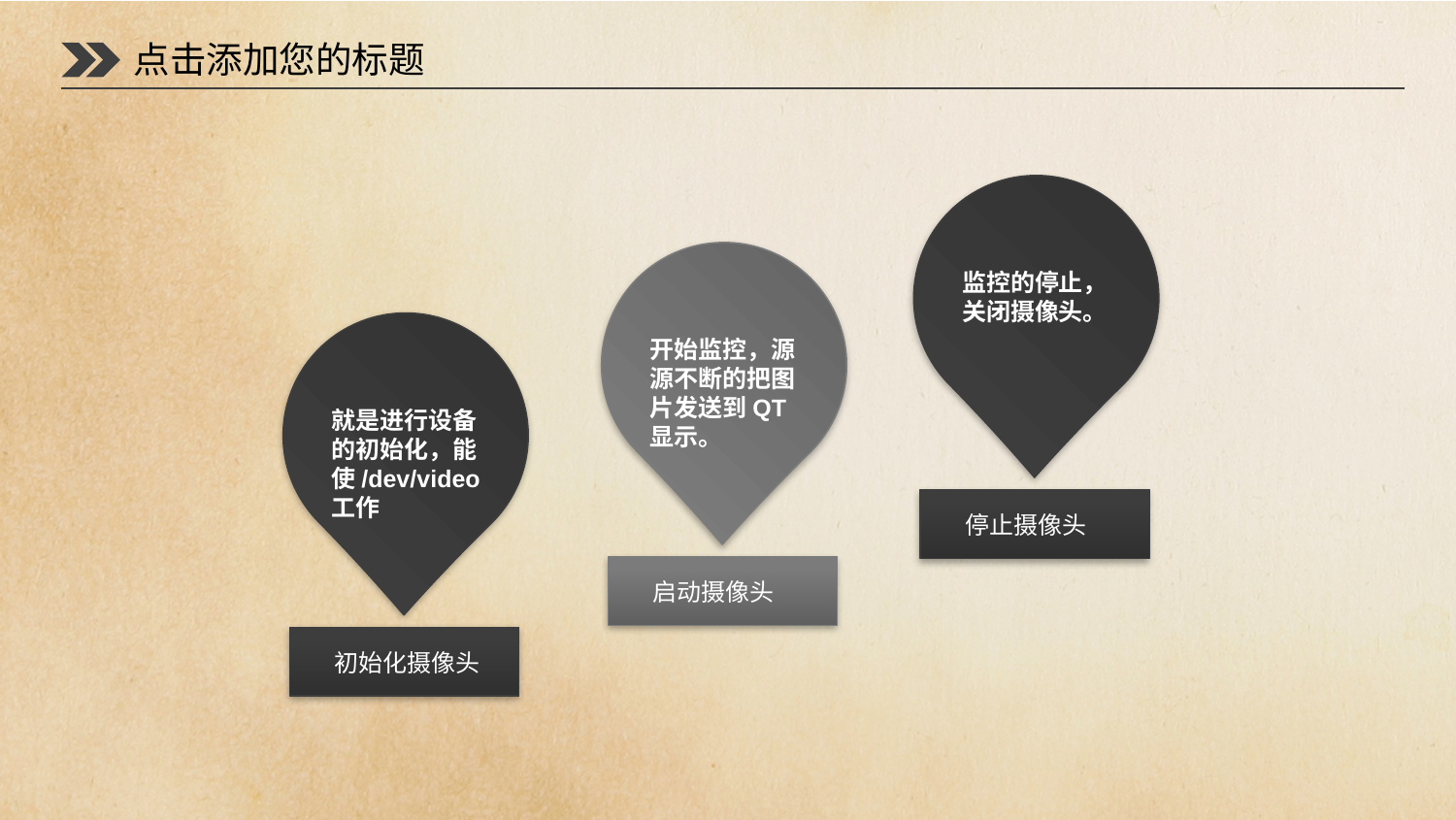

点击添加您的标题

监控的停止，关闭摄像头。

开始监控，源源不断的把图片发送到QT显示。
就是进行设备的初始化，能使/dev/video
工作

停止摄像头

启动摄像头

初始化摄像头